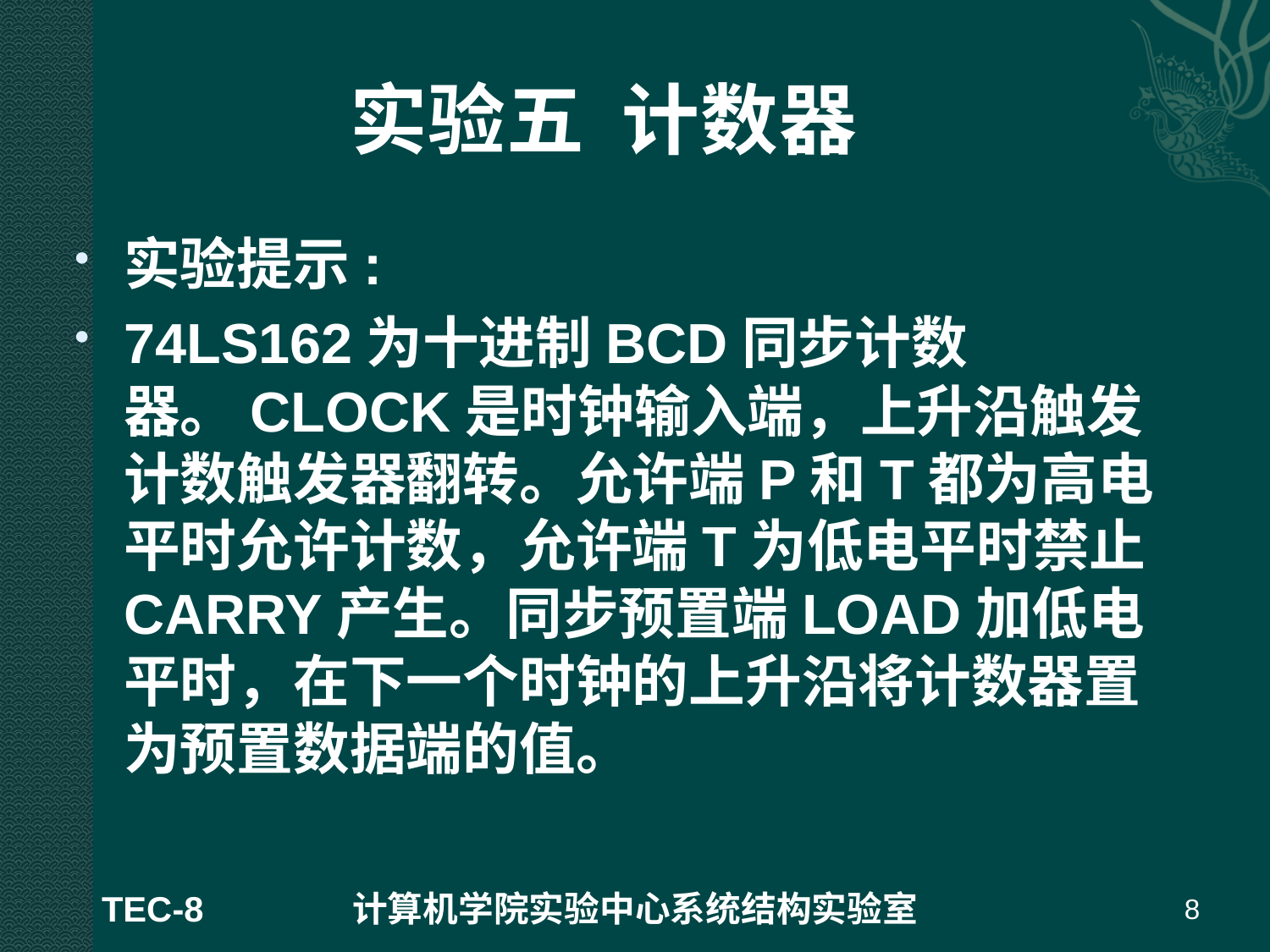

# 实验五  计数器
实验提示:
74LS162为十进制BCD同步计数器。CLOCK是时钟输入端，上升沿触发计数触发器翻转。允许端P和T都为高电平时允许计数，允许端T为低电平时禁止CARRY产生。同步预置端LOAD加低电平时，在下一个时钟的上升沿将计数器置为预置数据端的值。

TEC-8
计算机学院实验中心系统结构实验室
8